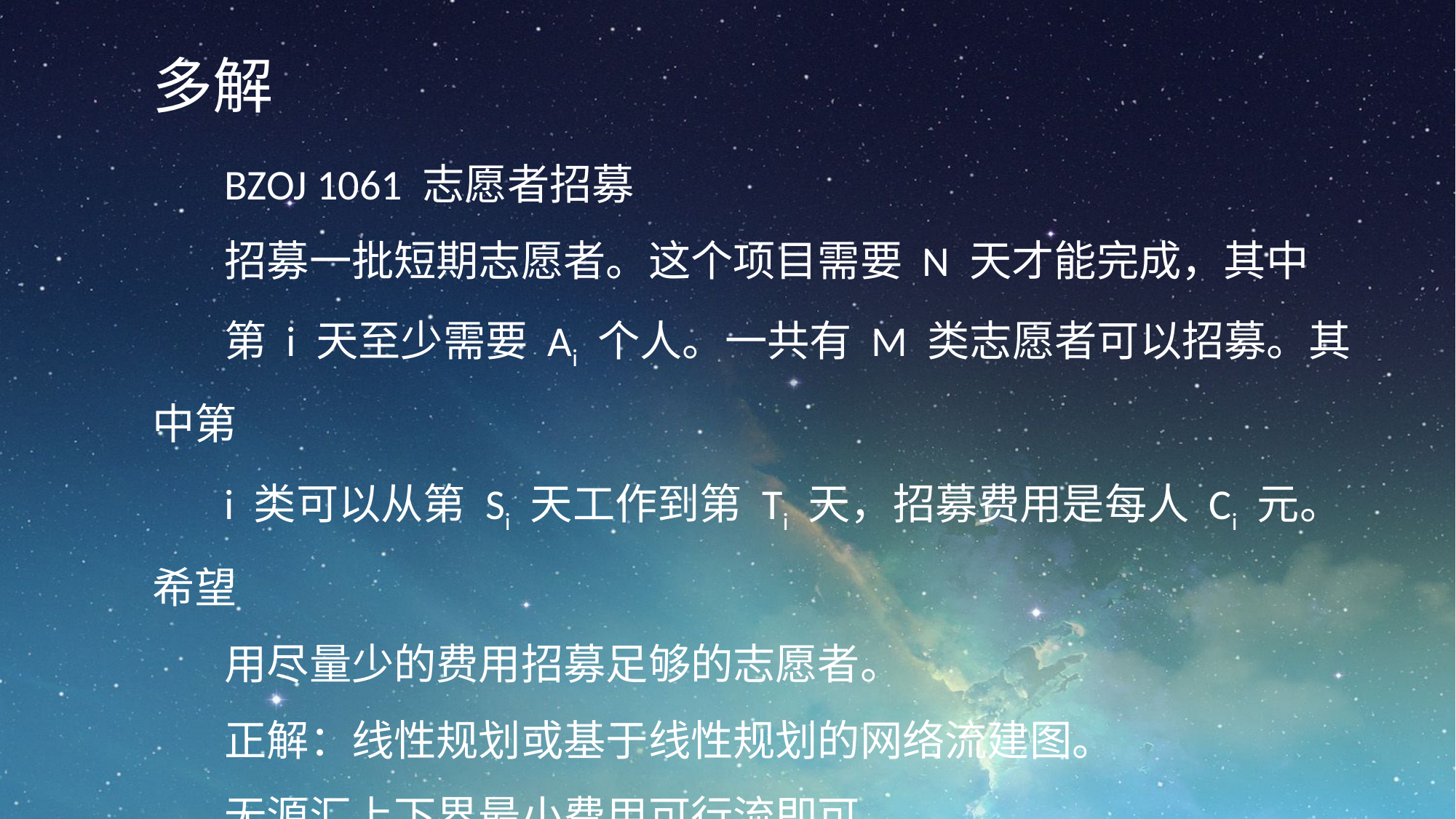

多解
BZOJ 1061 志愿者招募
招募一批短期志愿者。这个项目需要 N 天才能完成，其中
第 i 天至少需要 Ai 个人。一共有 M 类志愿者可以招募。其中第
i 类可以从第 Si 天工作到第 Ti 天，招募费用是每人 Ci 元。希望
用尽量少的费用招募足够的志愿者。
正解：线性规划或基于线性规划的网络流建图。
无源汇上下界最小费用可行流即可。